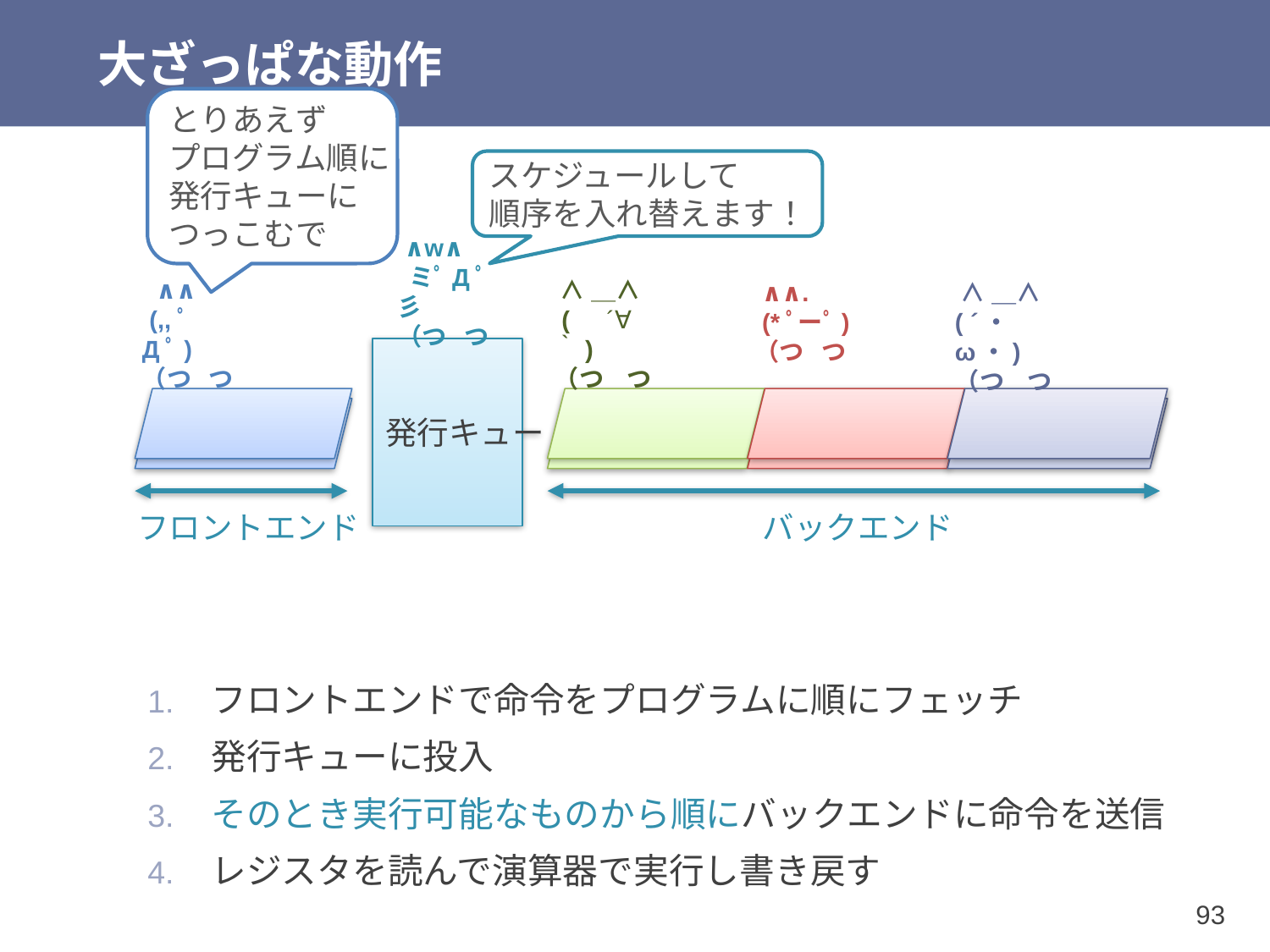

# 大ざっぱな動作
とりあえず
プログラム順に
発行キューに
つっこむで
スケジュールして
順序を入れ替えます！
 ∧w∧
 ミﾟДﾟ彡
（つ   つ
  ∧∧
 (,,ﾟДﾟ)
（つ   つ
 ∧＿∧
 (　´∀｀)
（つ    つ
 ∧∧.
 (*ﾟーﾟ)（つ   つ
 ∧＿∧
( ´・ω・)（つ    つ
発行キュー

フロントエンド
バックエンド
フロントエンドで命令をプログラムに順にフェッチ
発行キューに投入
そのとき実行可能なものから順にバックエンドに命令を送信
レジスタを読んで演算器で実行し書き戻す